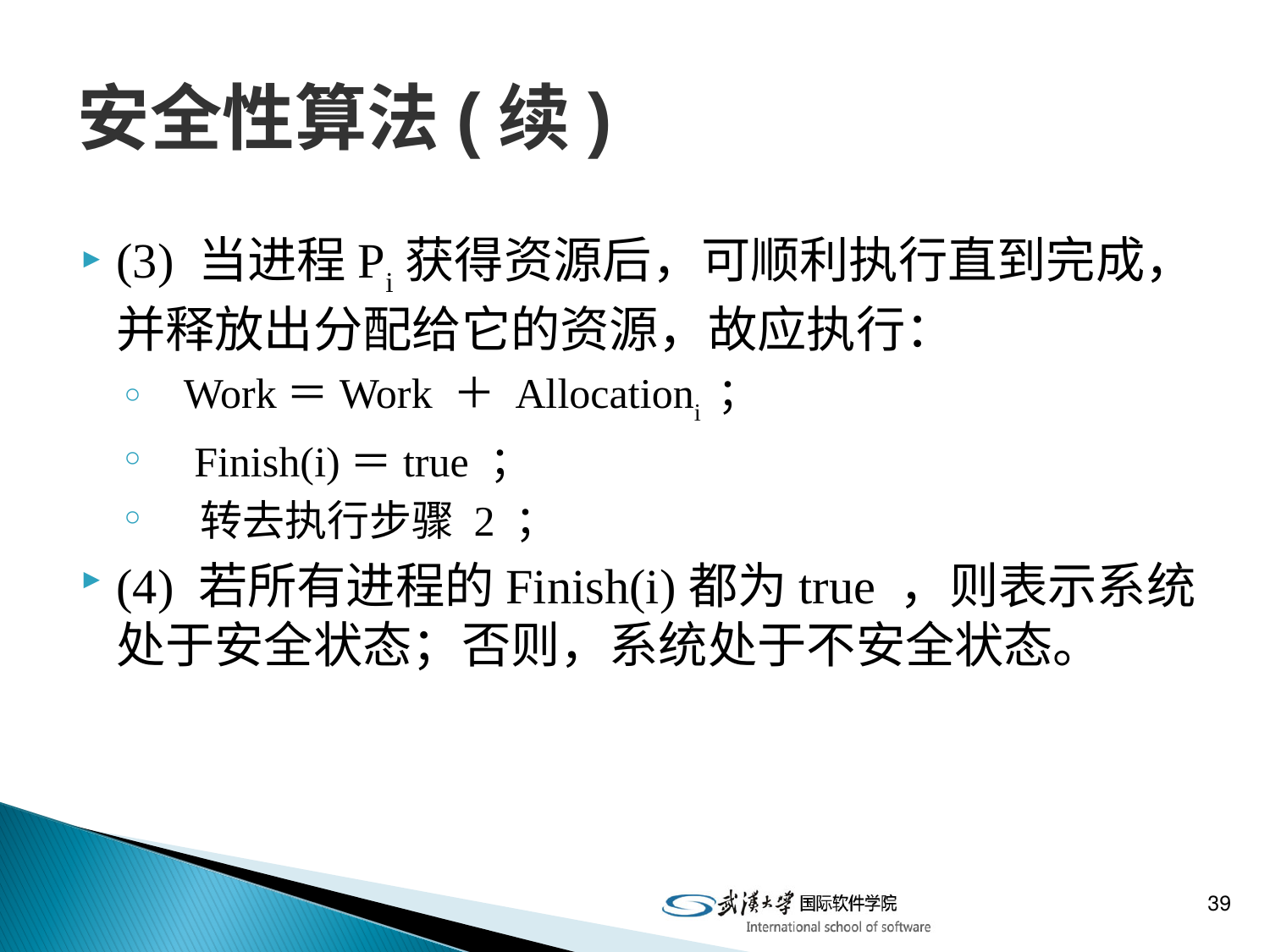

# 安全性算法(续)
(3) 当进程Pi获得资源后，可顺利执行直到完成，并释放出分配给它的资源，故应执行：
   Work＝Work ＋ Allocationi ；
    Finish(i)＝true ；
    转去执行步骤 2 ；
(4) 若所有进程的Finish(i)都为true ，则表示系统处于安全状态；否则，系统处于不安全状态。